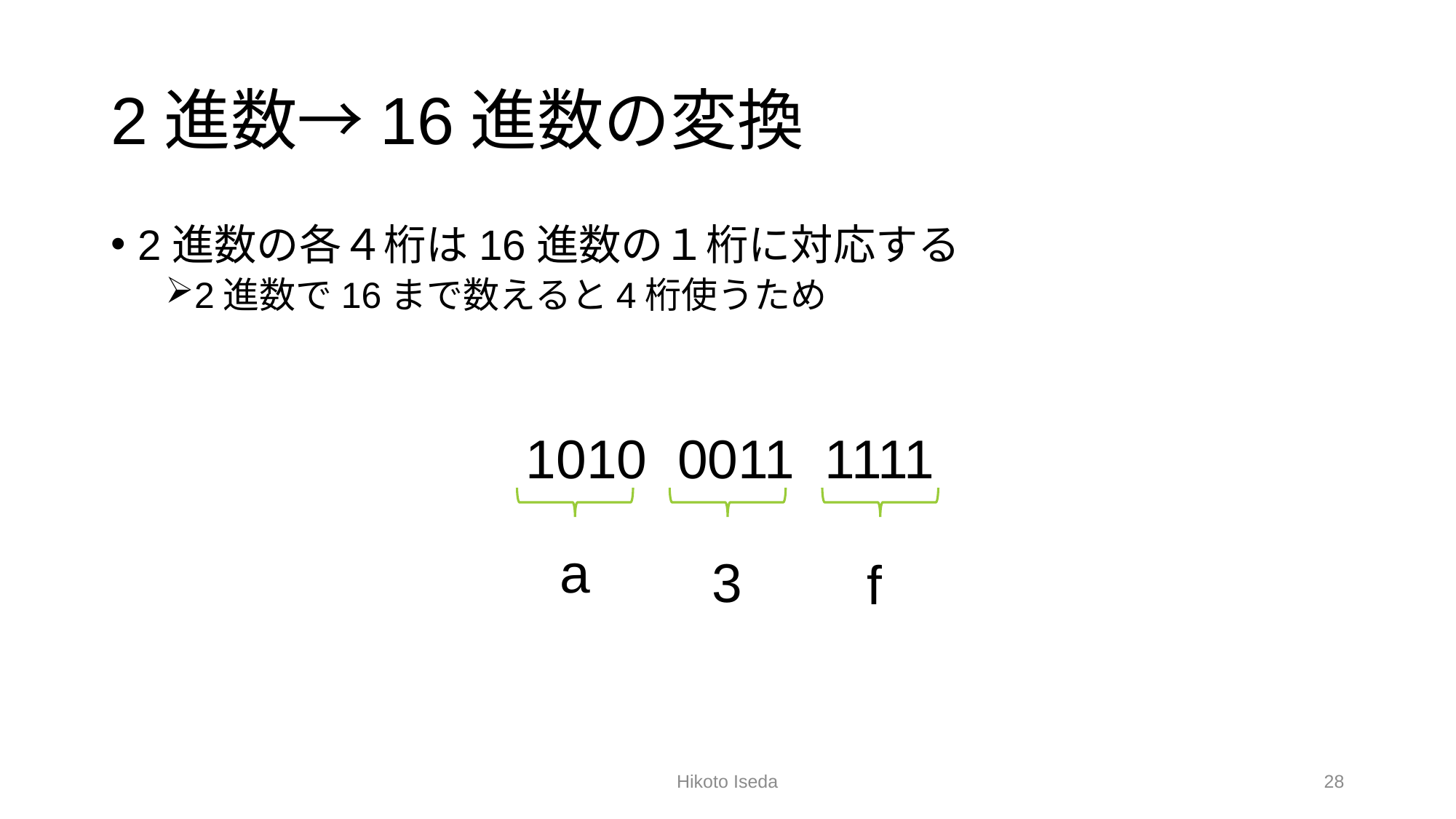

# 2進数→16進数の変換
2進数の各４桁は16進数の１桁に対応する
2進数で16まで数えると4桁使うため
1010  0011  1111

a
3
f
Hikoto Iseda
28